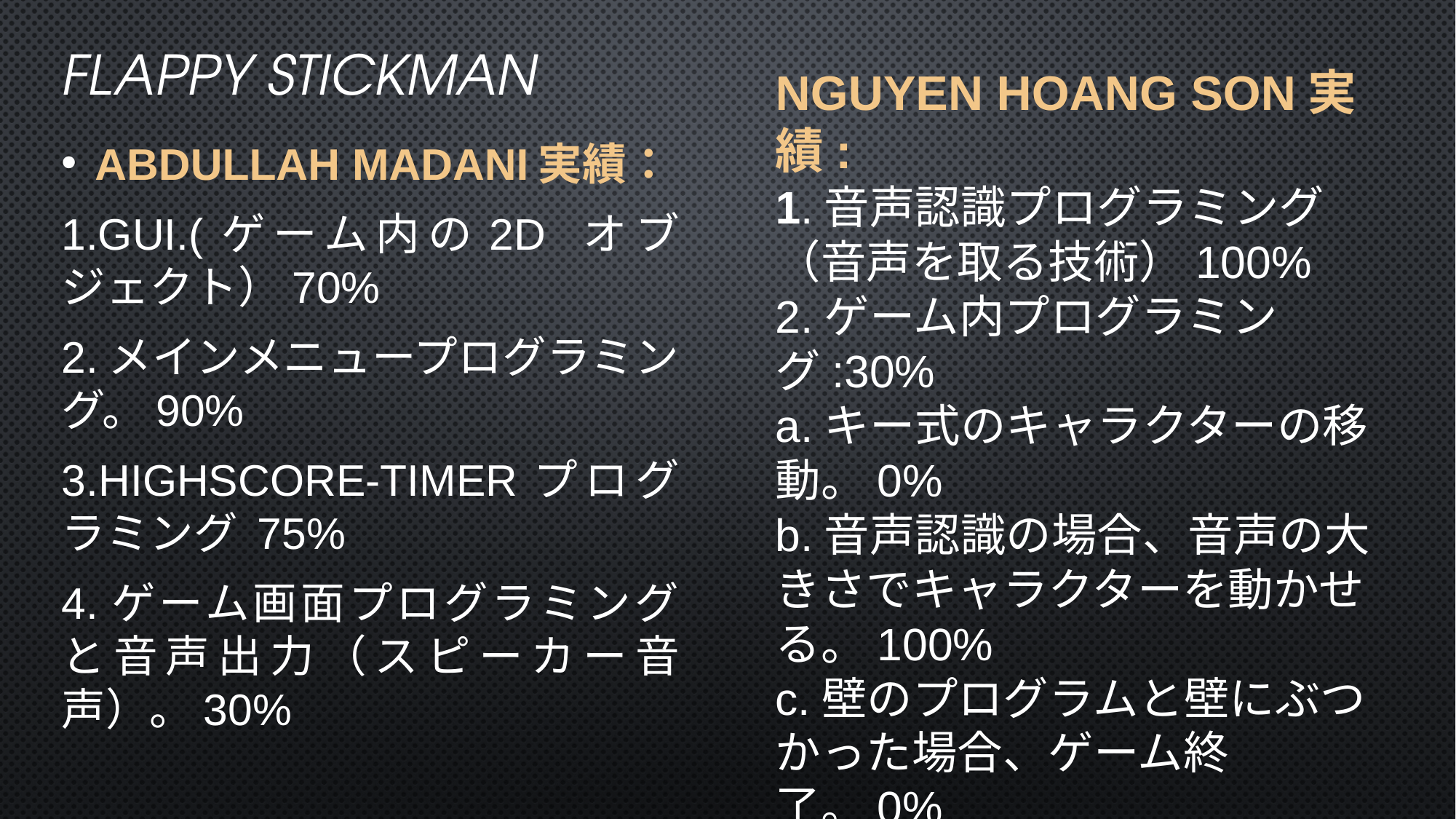

# Flappy Stickman
NGUYEN HOANG SON実績:
1.音声認識プログラミング
（音声を取る技術）100%
2.ゲーム内プログラミング:30%
a.キー式のキャラクターの移動。0%
b.音声認識の場合、音声の大きさでキャラクターを動かせる。100%
c.壁のプログラムと壁にぶつかった場合、ゲーム終了。0%

ABDULLAH MADANI実績：
1.GUI.(ゲーム内の2D オブジェクト）70%
2.メインメニュープログラミング。90%
3.Highscore-timerプログラミング 75%
4.ゲーム画面プログラミングと音声出力（スピーカー音声）。30%